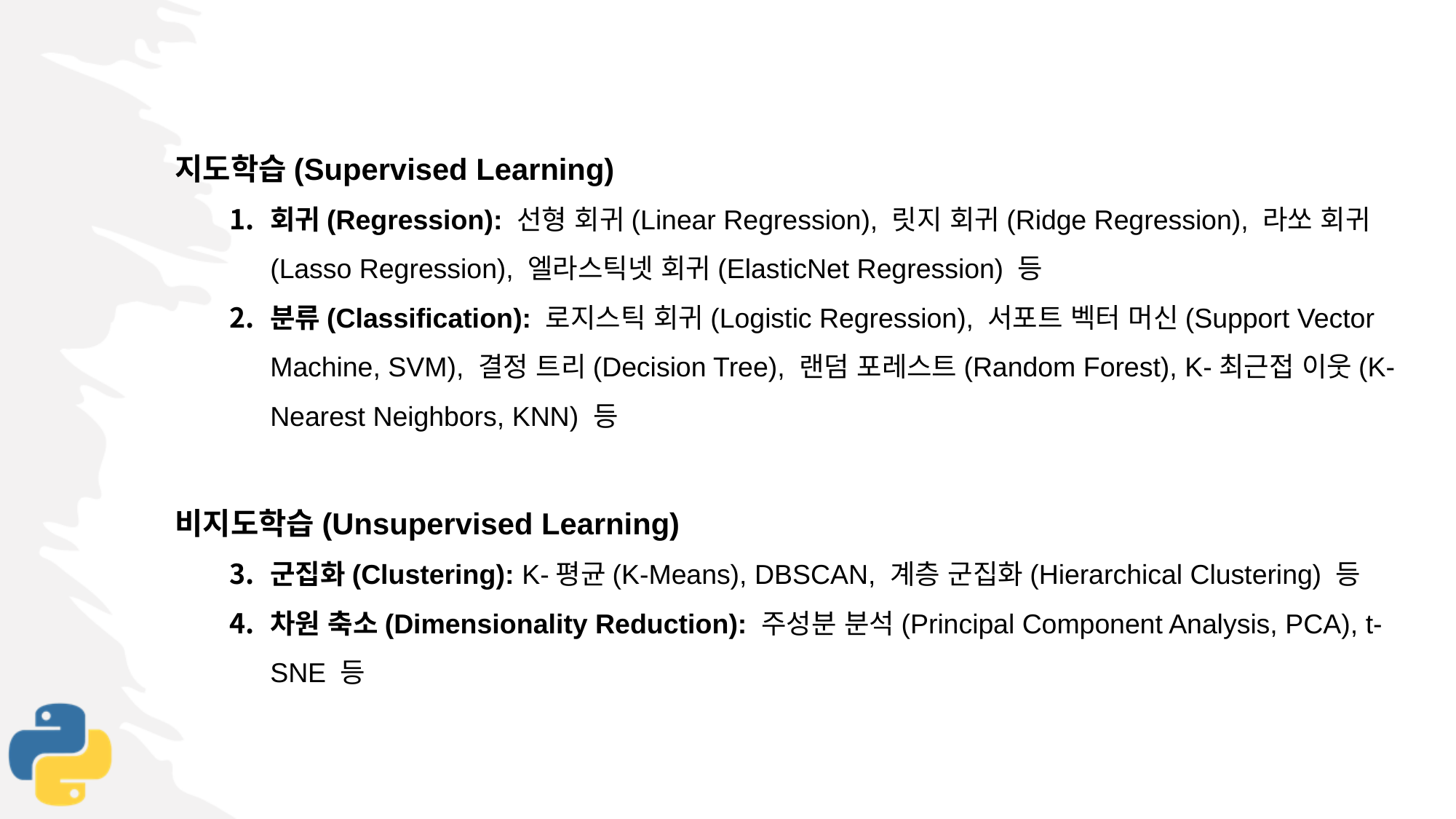

지도학습(Supervised Learning)
회귀(Regression): 선형 회귀(Linear Regression), 릿지 회귀(Ridge Regression), 라쏘 회귀(Lasso Regression), 엘라스틱넷 회귀(ElasticNet Regression) 등
분류(Classification): 로지스틱 회귀(Logistic Regression), 서포트 벡터 머신(Support Vector Machine, SVM), 결정 트리(Decision Tree), 랜덤 포레스트(Random Forest), K-최근접 이웃(K-Nearest Neighbors, KNN) 등

비지도학습(Unsupervised Learning)
군집화(Clustering): K-평균(K-Means), DBSCAN, 계층 군집화(Hierarchical Clustering) 등
차원 축소(Dimensionality Reduction): 주성분 분석(Principal Component Analysis, PCA), t-SNE 등